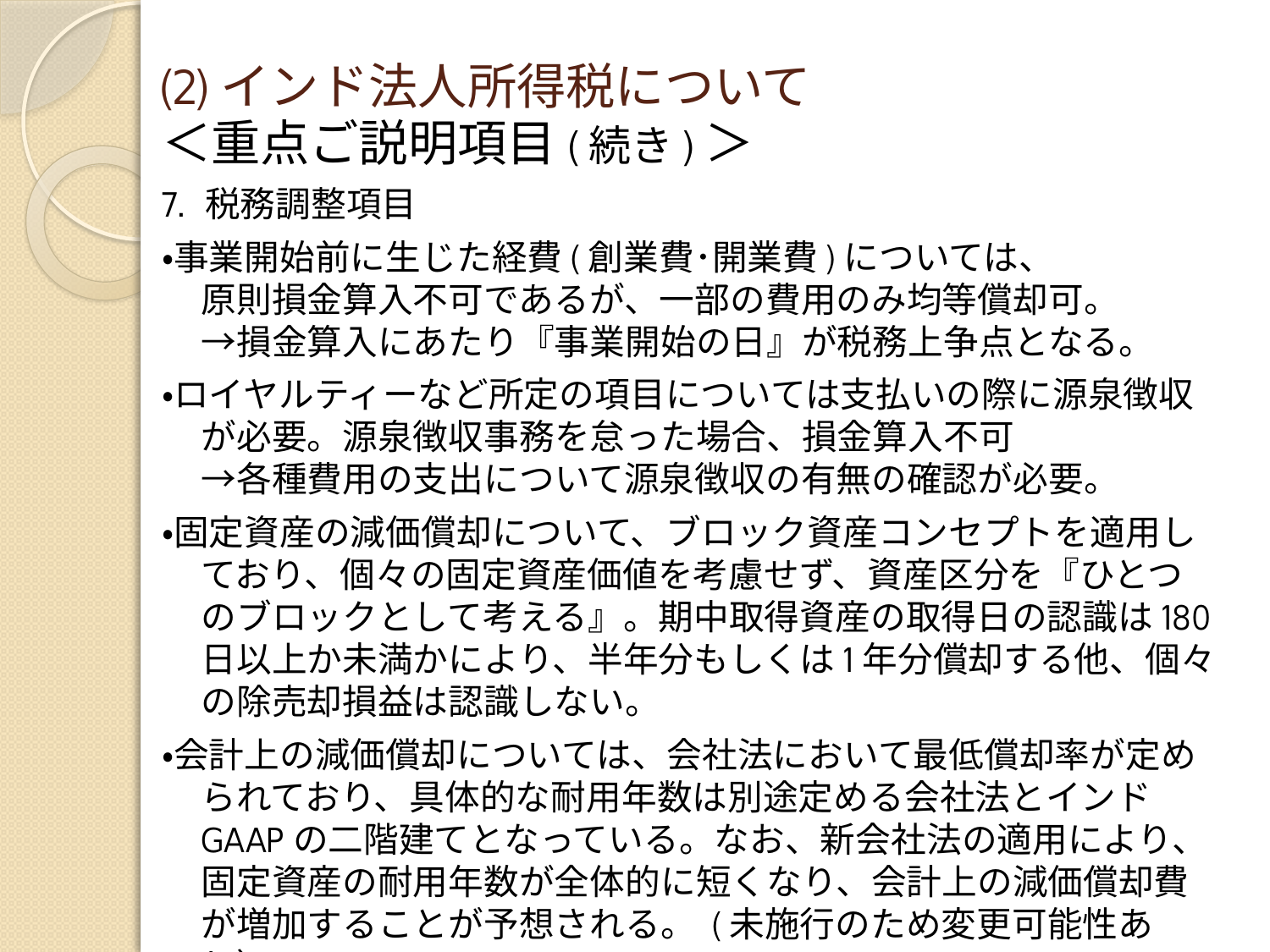

# (2)インド法人所得税について
＜重点ご説明項目(続き)＞
7. 税務調整項目
・事業開始前に生じた経費(創業費･開業費)については、
原則損金算入不可であるが、一部の費用のみ均等償却可。
→損金算入にあたり『事業開始の日』が税務上争点となる。
・ロイヤルティーなど所定の項目については支払いの際に源泉徴収が必要。源泉徴収事務を怠った場合、損金算入不可
→各種費用の支出について源泉徴収の有無の確認が必要。
・固定資産の減価償却について、ブロック資産コンセプトを適用しており、個々の固定資産価値を考慮せず、資産区分を『ひとつのブロックとして考える』。期中取得資産の取得日の認識は180日以上か未満かにより、半年分もしくは1年分償却する他、個々の除売却損益は認識しない。
・会計上の減価償却については、会社法において最低償却率が定められており、具体的な耐用年数は別途定める会社法とインドGAAPの二階建てとなっている。なお、新会社法の適用により、固定資産の耐用年数が全体的に短くなり、会計上の減価償却費が増加することが予想される。 (未施行のため変更可能性あり）